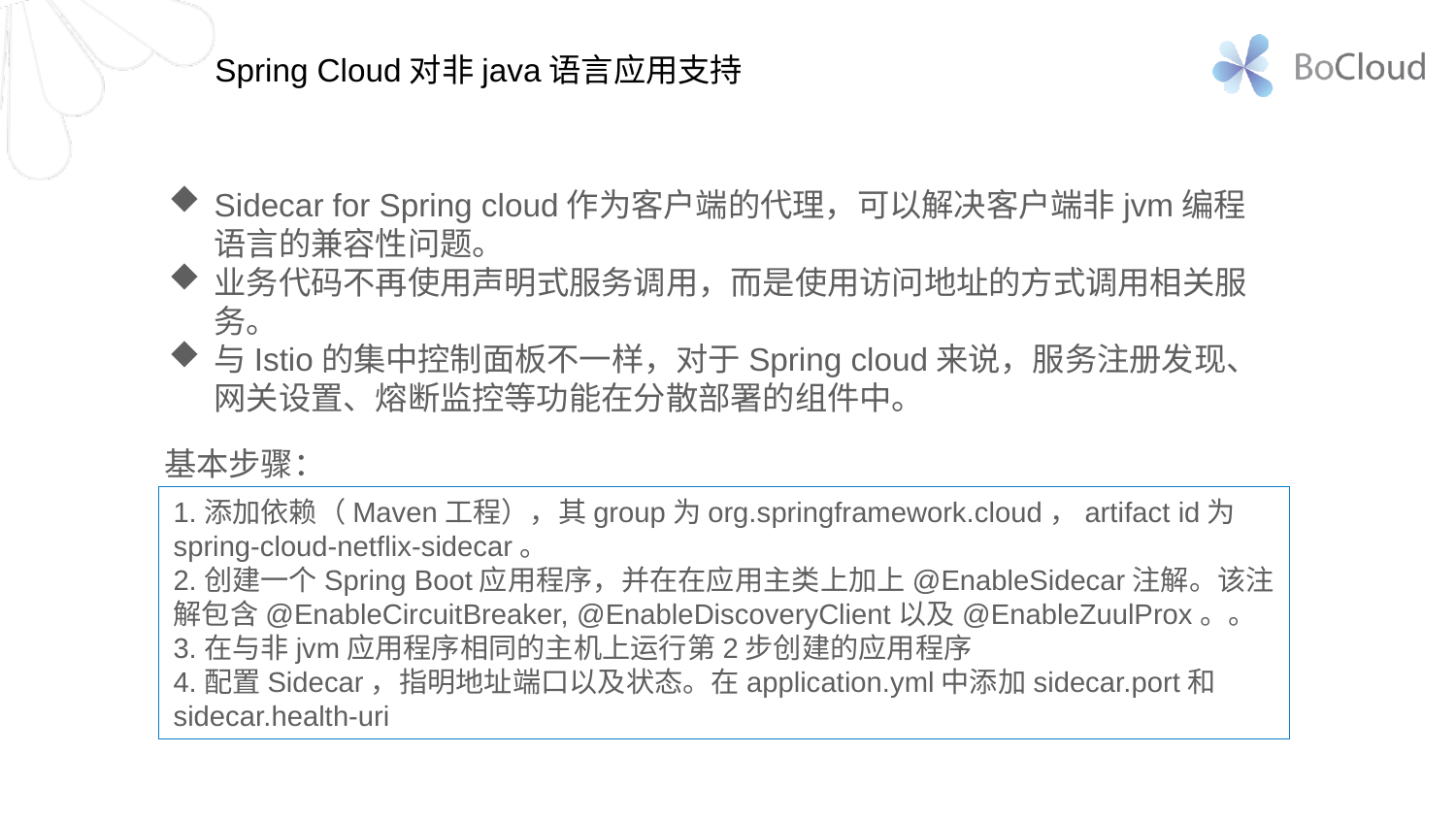

Spring Cloud对非java语言应用支持
Sidecar for Spring cloud作为客户端的代理，可以解决客户端非jvm编程语言的兼容性问题。
业务代码不再使用声明式服务调用，而是使用访问地址的方式调用相关服务。
与Istio的集中控制面板不一样，对于Spring cloud来说，服务注册发现、网关设置、熔断监控等功能在分散部署的组件中。
基本步骤：
1.添加依赖（Maven工程），其group为org.springframework.cloud，artifact id为spring-cloud-netflix-sidecar。
2.创建一个Spring Boot应用程序，并在在应用主类上加上@EnableSidecar注解。该注解包含@EnableCircuitBreaker, @EnableDiscoveryClient以及@EnableZuulProx。。
3.在与非jvm应用程序相同的主机上运行第2步创建的应用程序
4.配置Sidecar，指明地址端口以及状态。在application.yml中添加sidecar.port和sidecar.health-uri